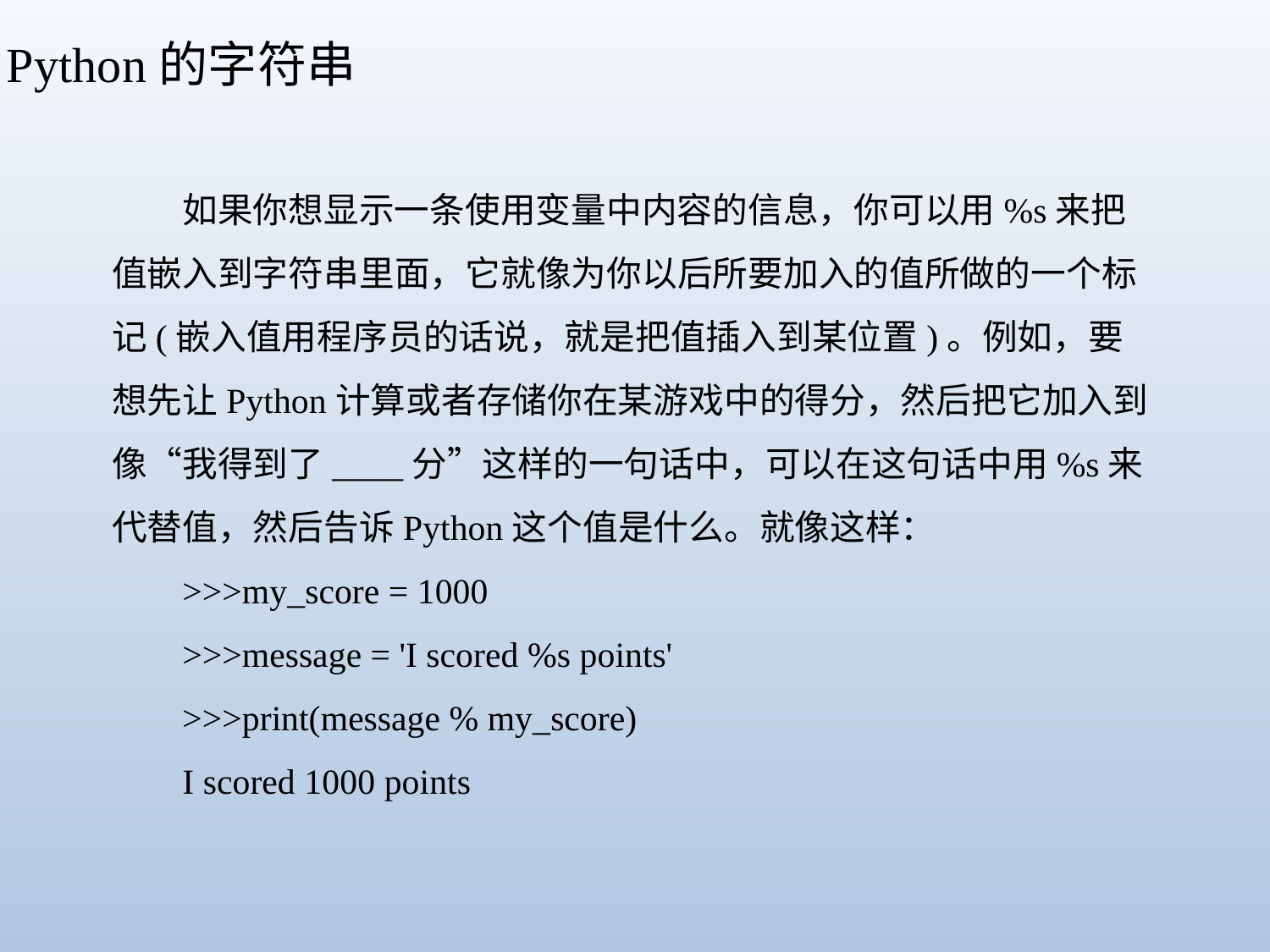

Python的字符串
如果你想显示一条使用变量中内容的信息，你可以用%s来把值嵌入到字符串里面，它就像为你以后所要加入的值所做的一个标记(嵌入值用程序员的话说，就是把值插入到某位置)。例如，要想先让Python计算或者存储你在某游戏中的得分，然后把它加入到像“我得到了____分”这样的一句话中，可以在这句话中用%s来代替值，然后告诉Python这个值是什么。就像这样：
>>>my_score = 1000
>>>message = 'I scored %s points'
>>>print(message % my_score)
I scored 1000 points